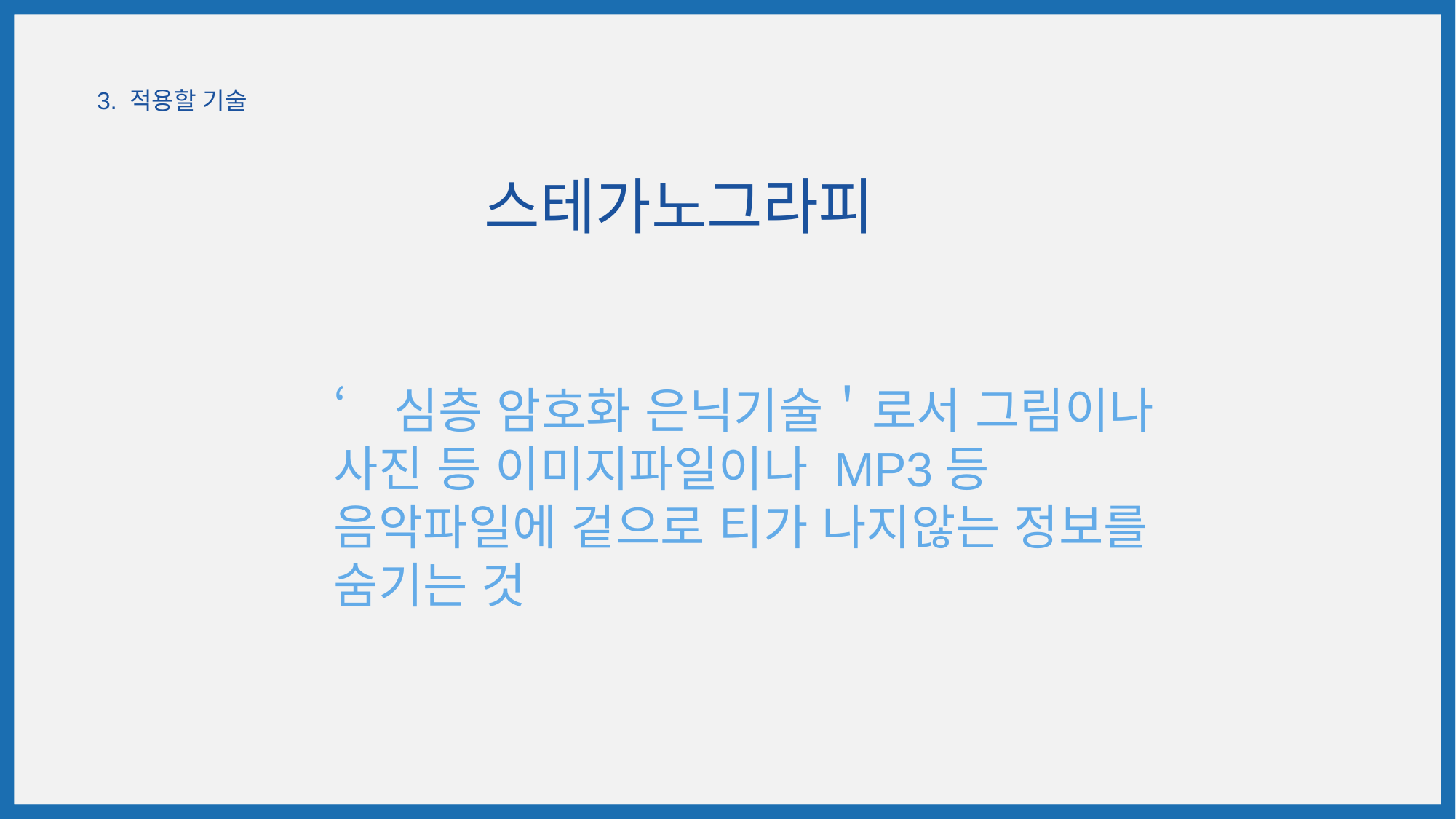

3. 적용할 기술
스테가노그라피
‘심층 암호화 은닉기술＇로서 그림이나 사진 등 이미지파일이나 MP3등 음악파일에 겉으로 티가 나지않는 정보를 숨기는 것